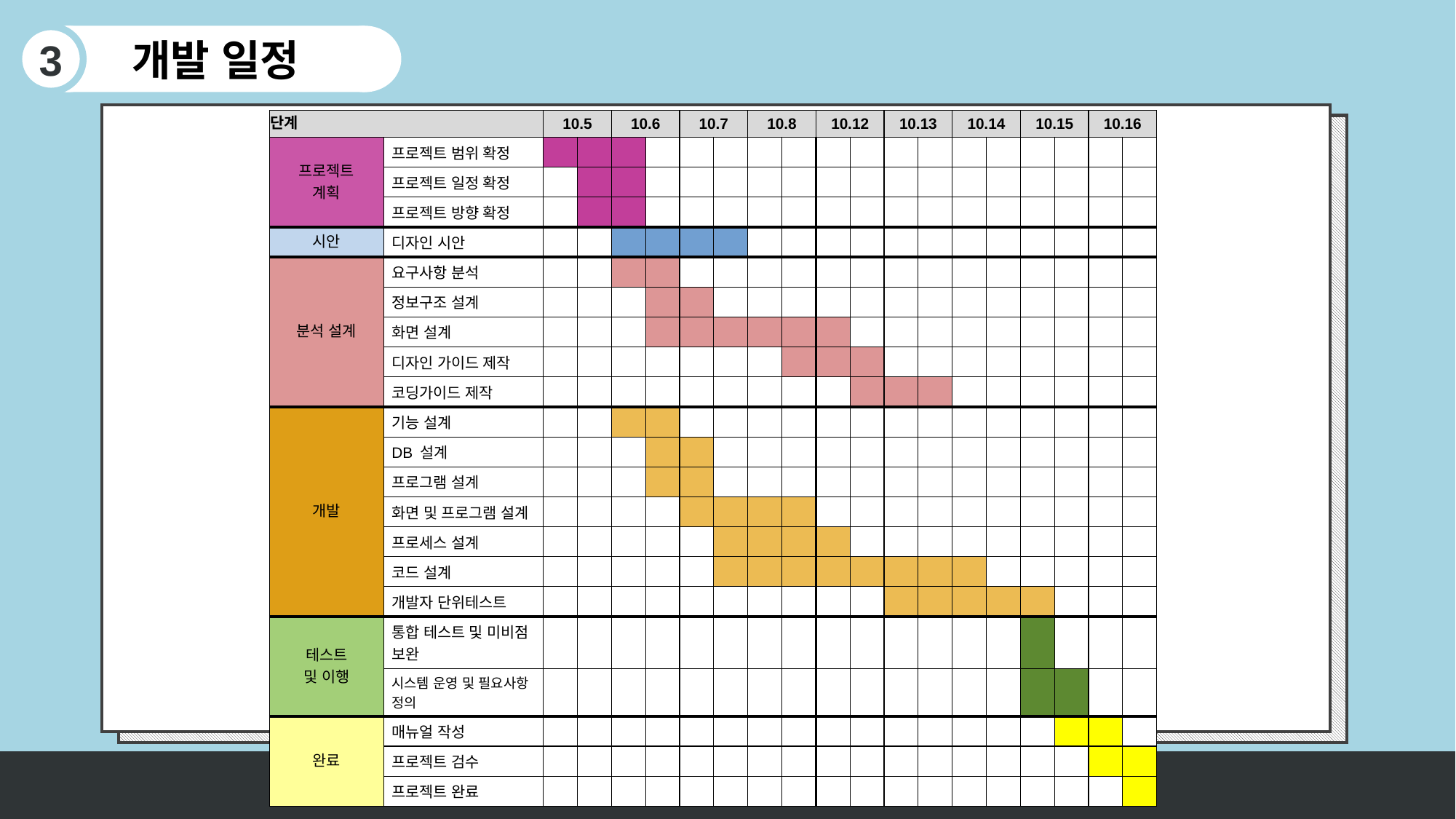

개발 일정
3

| 단계 |  | 10.5 |  | 10.6 |  | 10.7 |  | 10.8 |  | 10.12 |  | 10.13 |  | 10.14 |  | 10.15 |  | 10.16 |  |
| --- | --- | --- | --- | --- | --- | --- | --- | --- | --- | --- | --- | --- | --- | --- | --- | --- | --- | --- | --- |
| 프로젝트 계획 | 프로젝트 범위 확정 |  |  |  |  |  |  |  |  |  |  |  |  |  |  |  |  |  |  |
|  | 프로젝트 일정 확정 |  |  |  |  |  |  |  |  |  |  |  |  |  |  |  |  |  |  |
|  | 프로젝트 방향 확정 |  |  |  |  |  |  |  |  |  |  |  |  |  |  |  |  |  |  |
| 시안 | 디자인 시안 |  |  |  |  |  |  |  |  |  |  |  |  |  |  |  |  |  |  |
| 분석 설계 | 요구사항 분석 |  |  |  |  |  |  |  |  |  |  |  |  |  |  |  |  |  |  |
|  | 정보구조 설계 |  |  |  |  |  |  |  |  |  |  |  |  |  |  |  |  |  |  |
|  | 화면 설계 |  |  |  |  |  |  |  |  |  |  |  |  |  |  |  |  |  |  |
|  | 디자인 가이드 제작 |  |  |  |  |  |  |  |  |  |  |  |  |  |  |  |  |  |  |
|  | 코딩가이드 제작 |  |  |  |  |  |  |  |  |  |  |  |  |  |  |  |  |  |  |
| 개발 | 기능 설계 |  |  |  |  |  |  |  |  |  |  |  |  |  |  |  |  |  |  |
|  | DB 설계 |  |  |  |  |  |  |  |  |  |  |  |  |  |  |  |  |  |  |
|  | 프로그램 설계 |  |  |  |  |  |  |  |  |  |  |  |  |  |  |  |  |  |  |
|  | 화면 및 프로그램 설계 |  |  |  |  |  |  |  |  |  |  |  |  |  |  |  |  |  |  |
|  | 프로세스 설계 |  |  |  |  |  |  |  |  |  |  |  |  |  |  |  |  |  |  |
|  | 코드 설계 |  |  |  |  |  |  |  |  |  |  |  |  |  |  |  |  |  |  |
|  | 개발자 단위테스트 |  |  |  |  |  |  |  |  |  |  |  |  |  |  |  |  |  |  |
| 테스트 및 이행 | 통합 테스트 및 미비점 보완 |  |  |  |  |  |  |  |  |  |  |  |  |  |  |  |  |  |  |
|  | 시스템 운영 및 필요사항 정의 |  |  |  |  |  |  |  |  |  |  |  |  |  |  |  |  |  |  |
| 완료 | 매뉴얼 작성 |  |  |  |  |  |  |  |  |  |  |  |  |  |  |  |  |  |  |
|  | 프로젝트 검수 |  |  |  |  |  |  |  |  |  |  |  |  |  |  |  |  |  |  |
|  | 프로젝트 완료 |  |  |  |  |  |  |  |  |  |  |  |  |  |  |  |  |  |  |